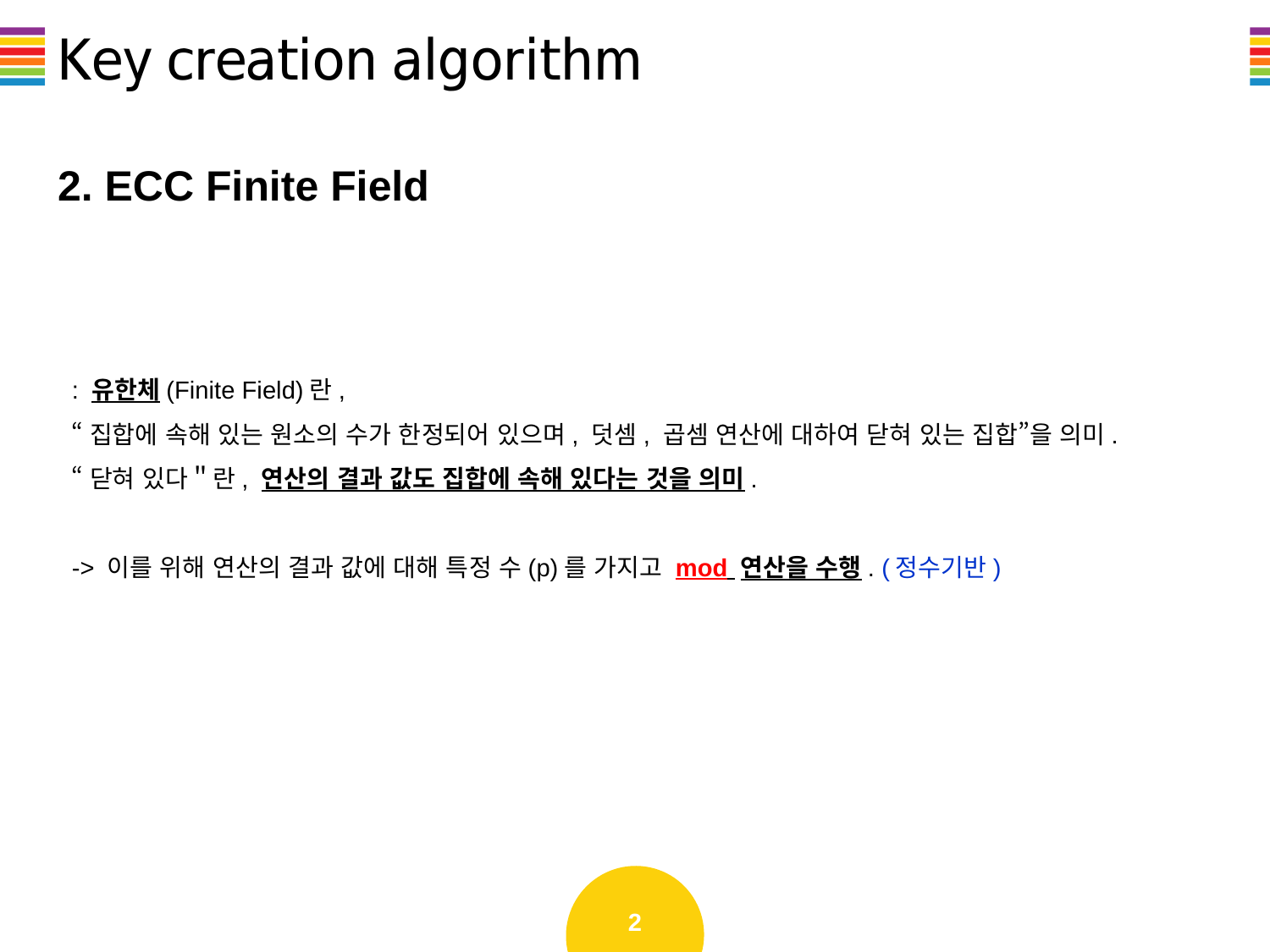

Key creation algorithm

2. ECC Finite Field
 : 유한체(Finite Field)란,
 “집합에 속해 있는 원소의 수가 한정되어 있으며, 덧셈, 곱셈 연산에 대하여 닫혀 있는 집합”을 의미.
 “닫혀 있다＂란, 연산의 결과 값도 집합에 속해 있다는 것을 의미.

 -> 이를 위해 연산의 결과 값에 대해 특정 수(p)를 가지고 mod 연산을 수행. (정수기반)

2